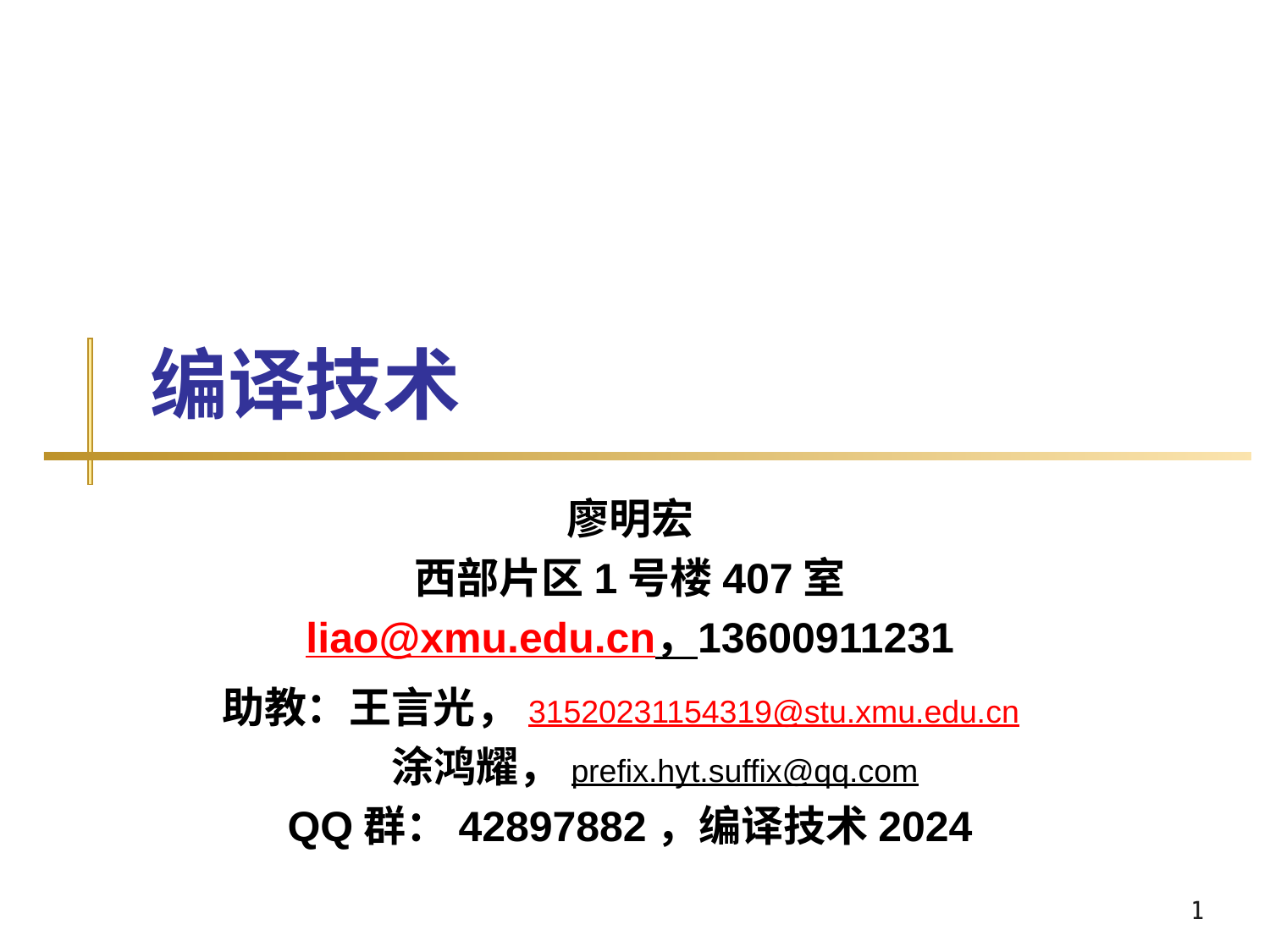

# 编译技术
廖明宏
西部片区1号楼407室
liao@xmu.edu.cn，13600911231
助教：王言光，31520231154319@stu.xmu.edu.cn
     涂鸿耀，prefix.hyt.suffix@qq.com
QQ群：42897882，编译技术2024
1